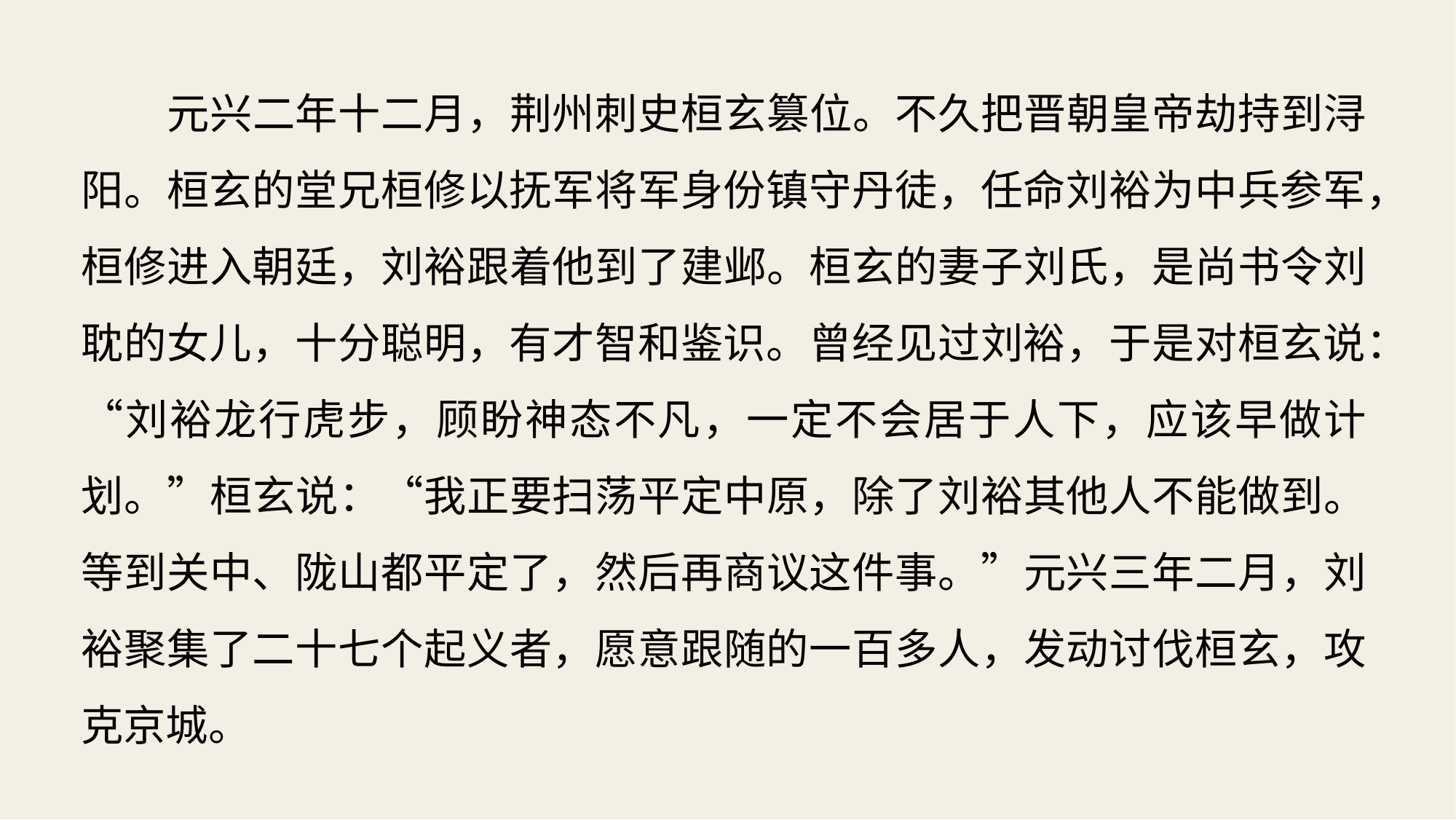

元兴二年十二月，荆州刺史桓玄篡位。不久把晋朝皇帝劫持到浔阳。桓玄的堂兄桓修以抚军将军身份镇守丹徒，任命刘裕为中兵参军，桓修进入朝廷，刘裕跟着他到了建邺。桓玄的妻子刘氏，是尚书令刘耽的女儿，十分聪明，有才智和鉴识。曾经见过刘裕，于是对桓玄说：“刘裕龙行虎步，顾盼神态不凡，一定不会居于人下，应该早做计划。”桓玄说：“我正要扫荡平定中原，除了刘裕其他人不能做到。等到关中、陇山都平定了，然后再商议这件事。”元兴三年二月，刘裕聚集了二十七个起义者，愿意跟随的一百多人，发动讨伐桓玄，攻克京城。